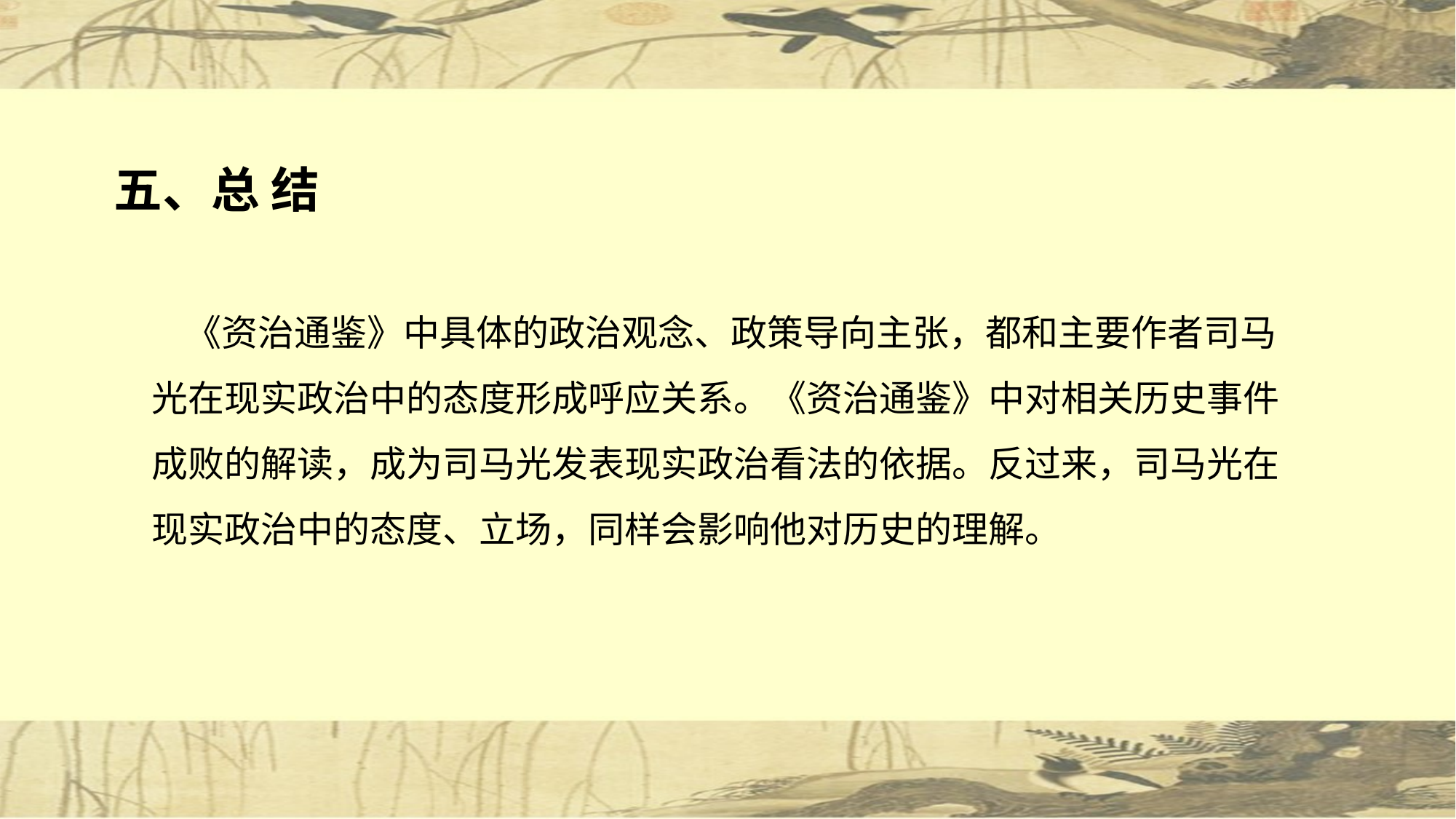

五、总 结
   《资治通鉴》中具体的政治观念、政策导向主张，都和主要作者司马光在现实政治中的态度形成呼应关系。《资治通鉴》中对相关历史事件成败的解读，成为司马光发表现实政治看法的依据。反过来，司马光在现实政治中的态度、立场，同样会影响他对历史的理解。